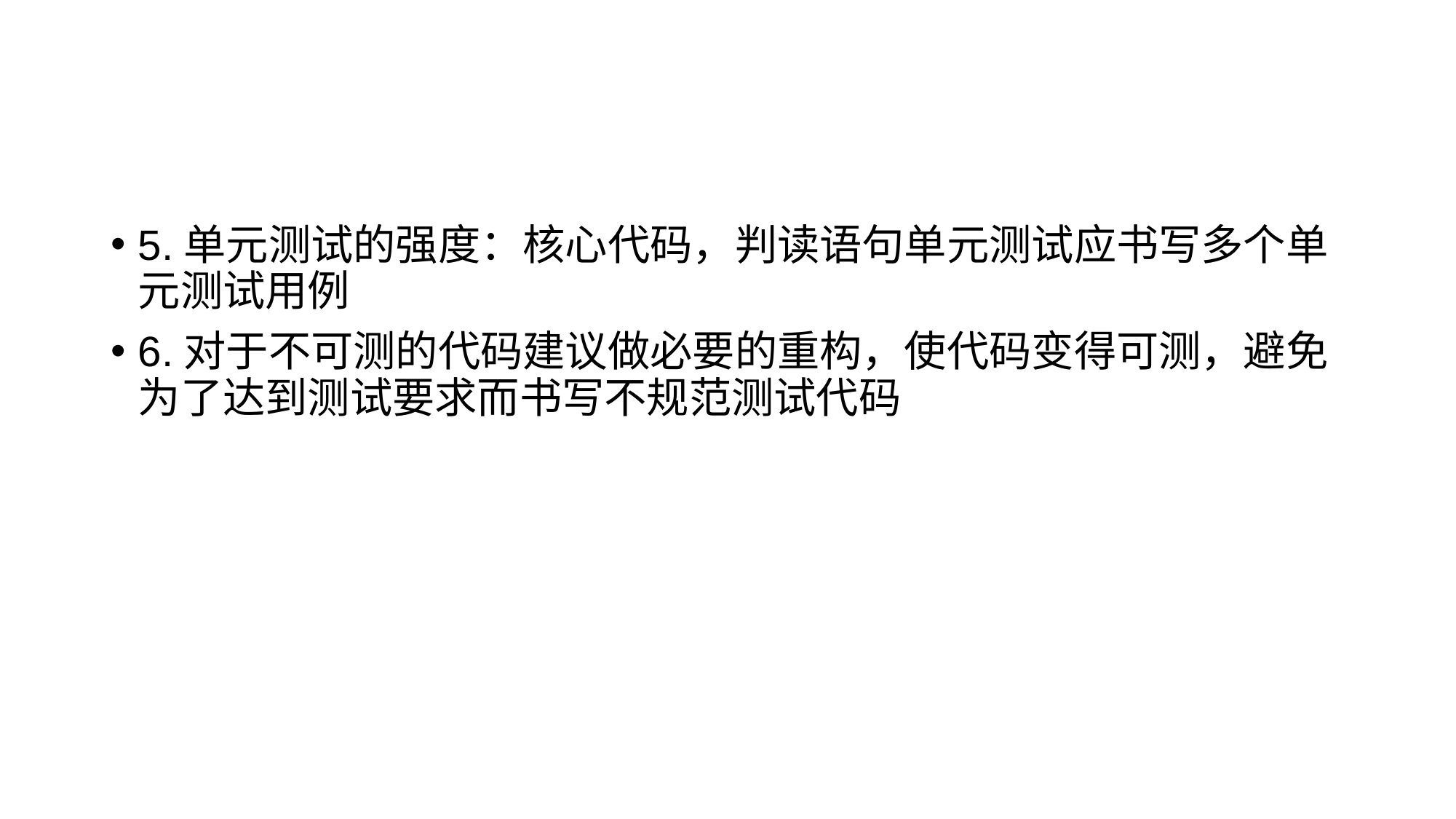

#
5.单元测试的强度：核心代码，判读语句单元测试应书写多个单元测试用例
6.对于不可测的代码建议做必要的重构，使代码变得可测，避免为了达到测试要求而书写不规范测试代码